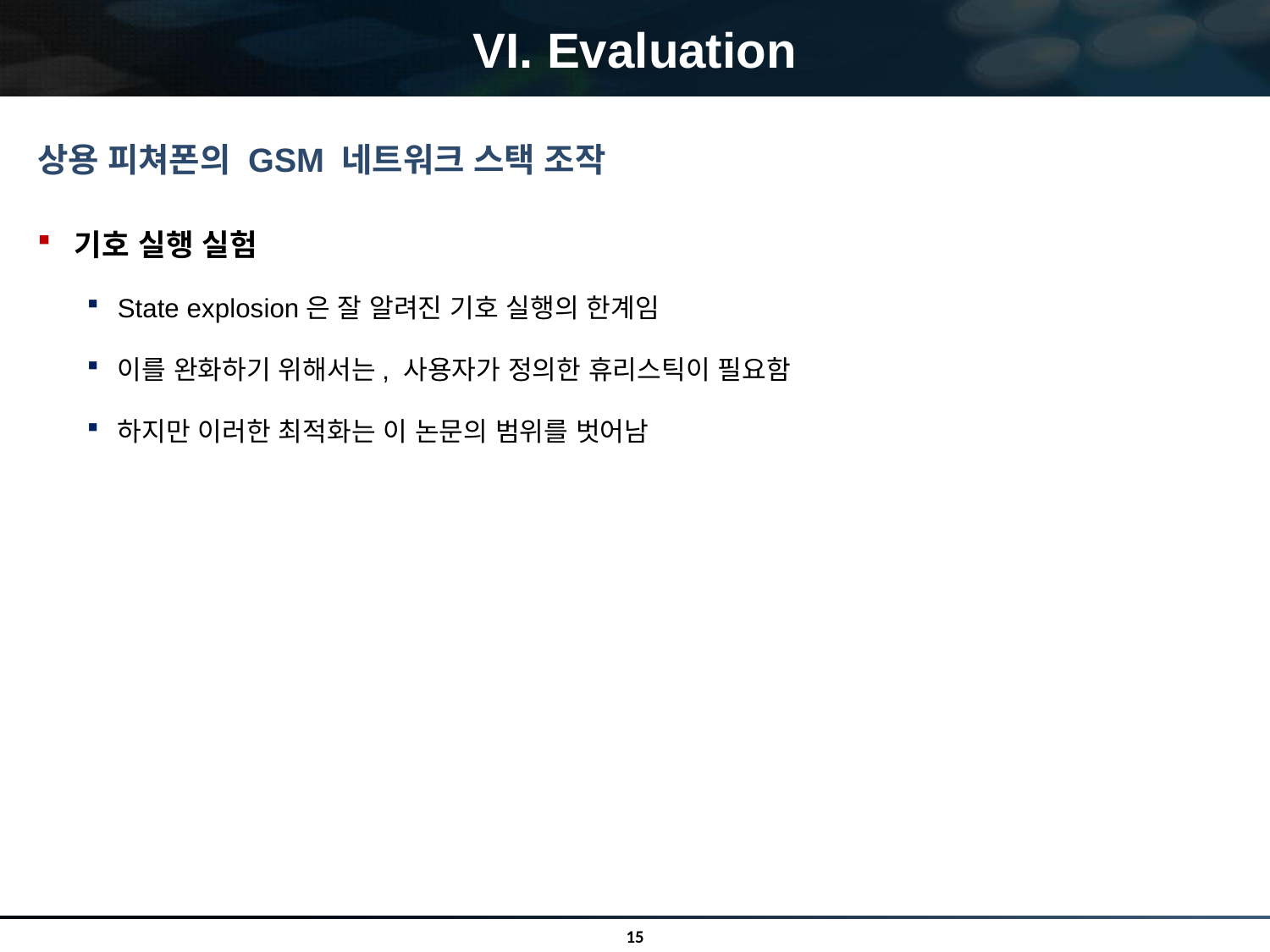

# VI. Evaluation
상용 피쳐폰의 GSM 네트워크 스택 조작
기호 실행 실험
State explosion은 잘 알려진 기호 실행의 한계임
이를 완화하기 위해서는, 사용자가 정의한 휴리스틱이 필요함
하지만 이러한 최적화는 이 논문의 범위를 벗어남